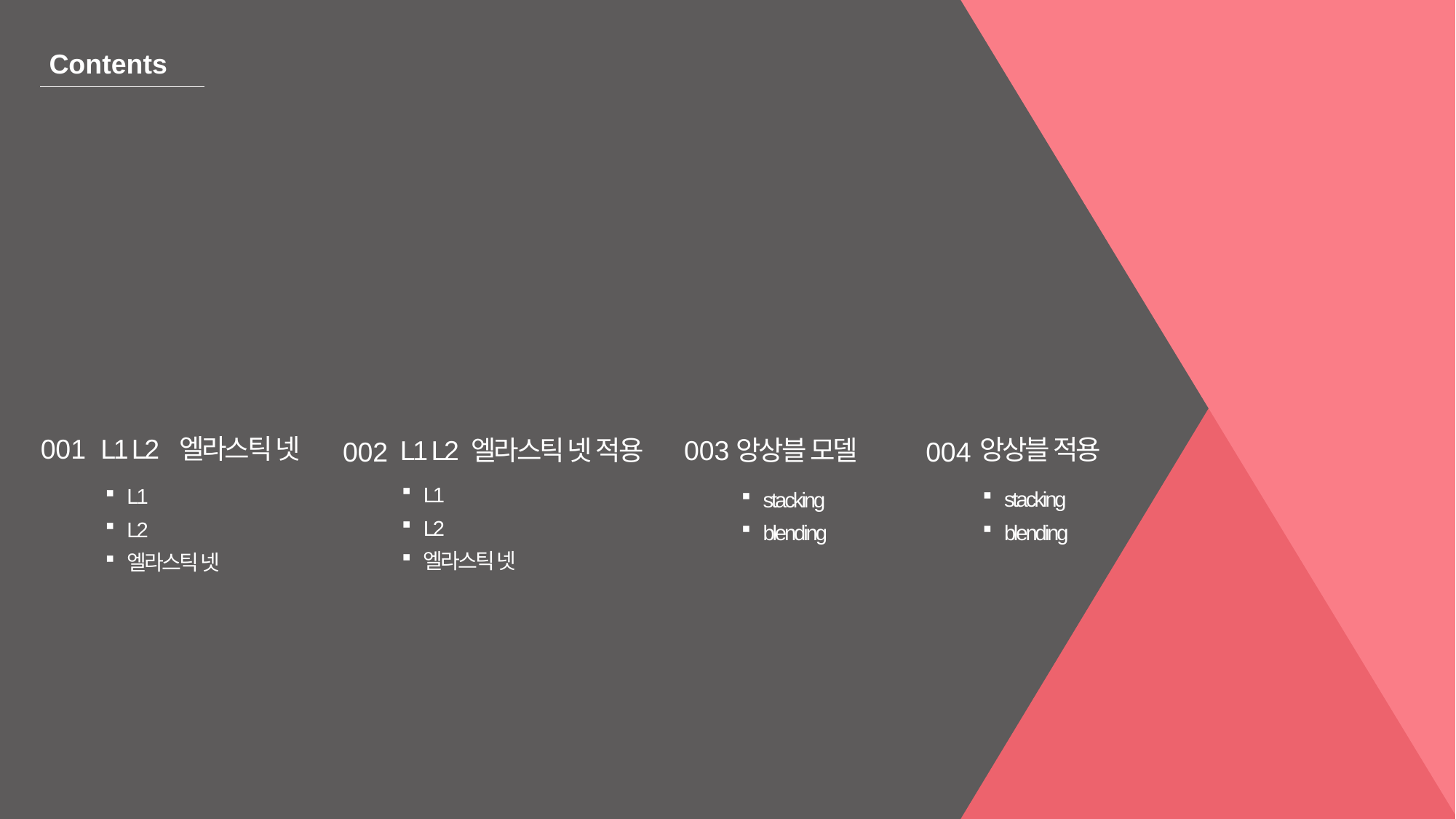

Contents
001
L1 L2  엘라스틱 넷

L1 L2 엘라스틱 넷 적용
002
L1
L2
엘라스틱 넷

앙상블 적용
003
앙상블 모델
004
L1
L2
엘라스틱 넷
stacking
blending
stacking
blending